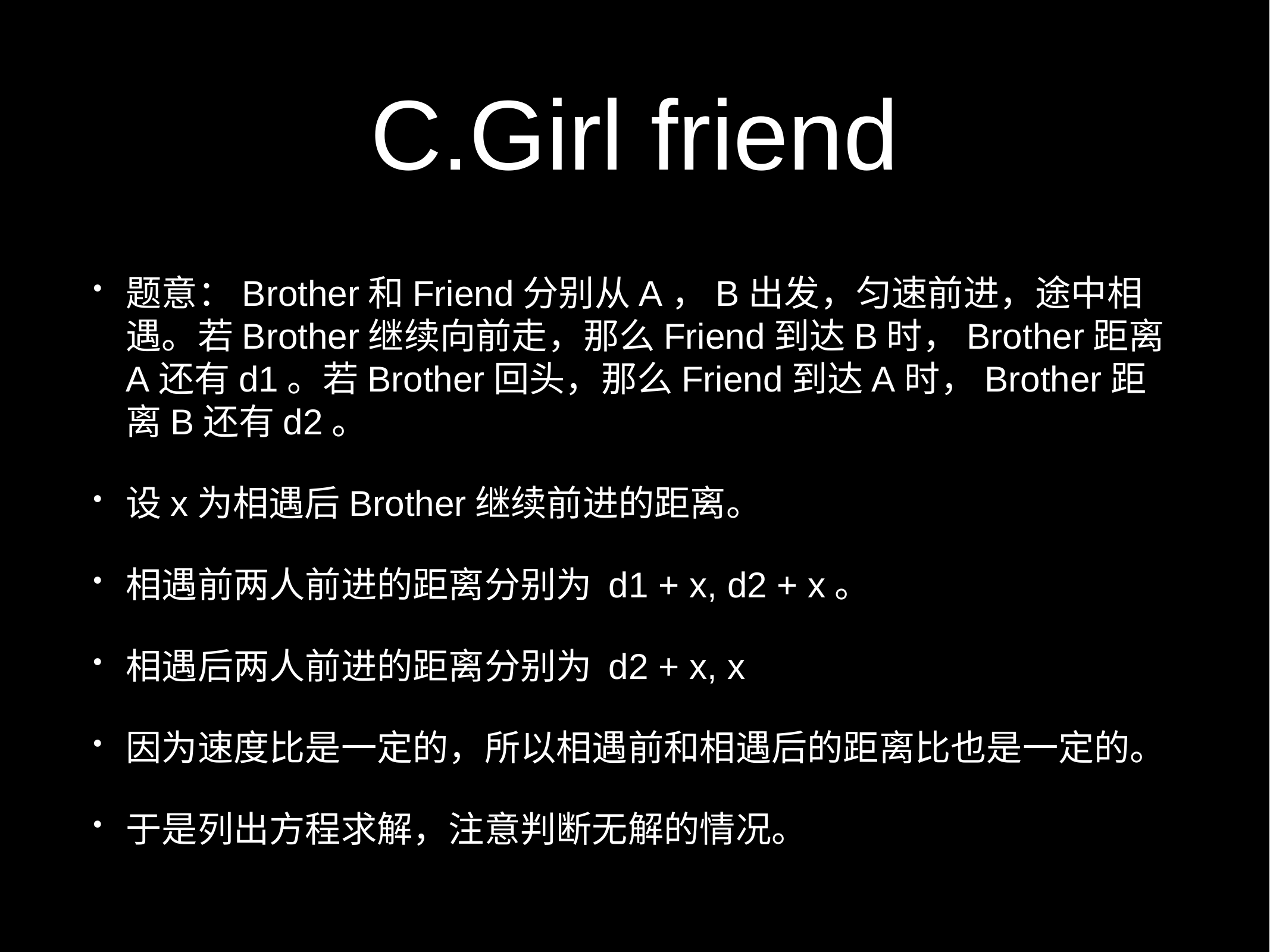

# C.Girl friend
题意：Brother和Friend分别从A，B出发，匀速前进，途中相遇。若Brother继续向前走，那么Friend到达B时，Brother距离A还有d1。若Brother回头，那么Friend到达A时，Brother距离B还有d2。
设x为相遇后Brother继续前进的距离。
相遇前两人前进的距离分别为 d1 + x, d2 + x。
相遇后两人前进的距离分别为 d2 + x, x
因为速度比是一定的，所以相遇前和相遇后的距离比也是一定的。
于是列出方程求解，注意判断无解的情况。